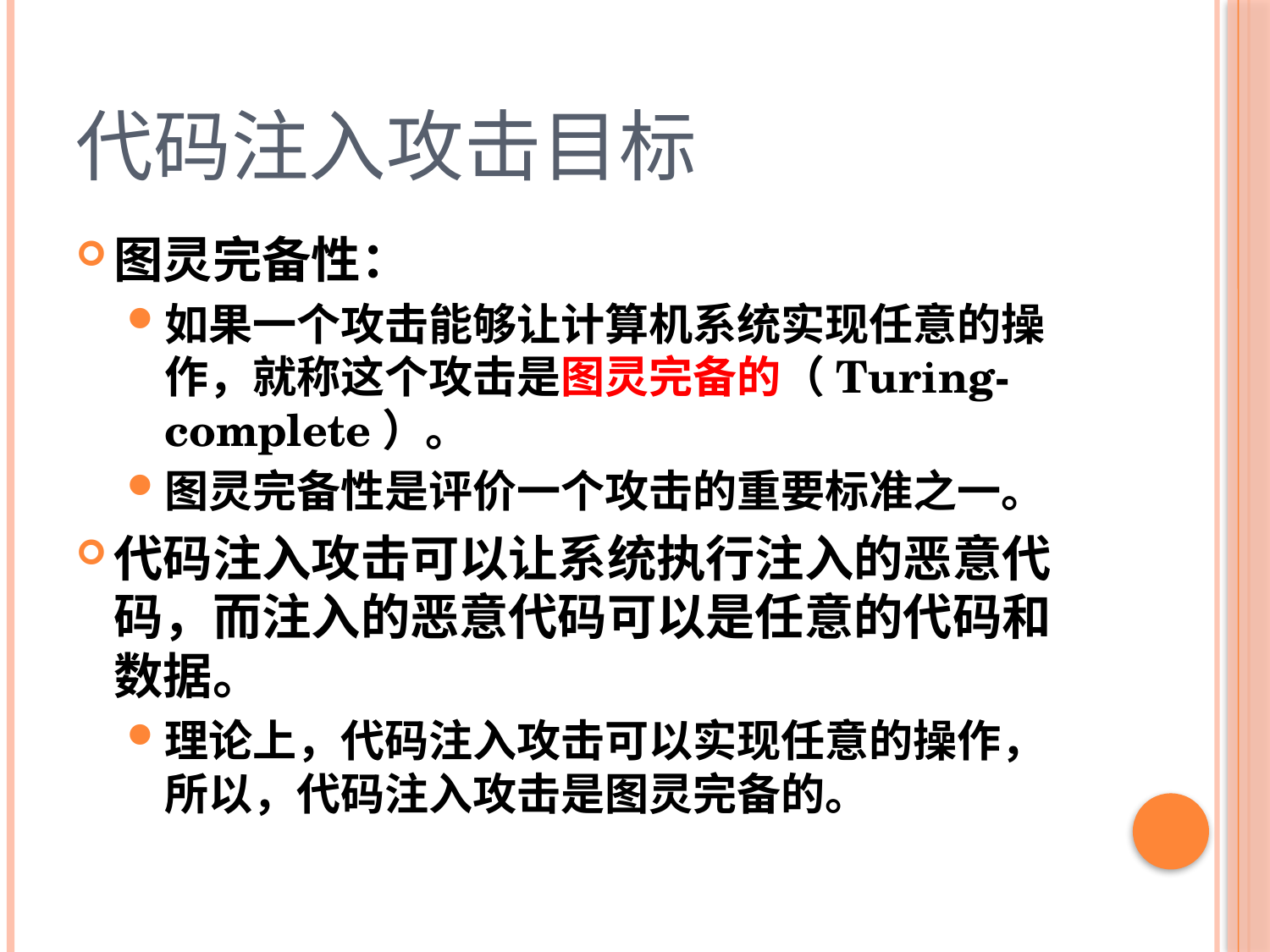

# 代码注入攻击目标
图灵完备性：
如果一个攻击能够让计算机系统实现任意的操作，就称这个攻击是图灵完备的（Turing-complete）。
图灵完备性是评价一个攻击的重要标准之一。
代码注入攻击可以让系统执行注入的恶意代码，而注入的恶意代码可以是任意的代码和数据。
理论上，代码注入攻击可以实现任意的操作，所以，代码注入攻击是图灵完备的。